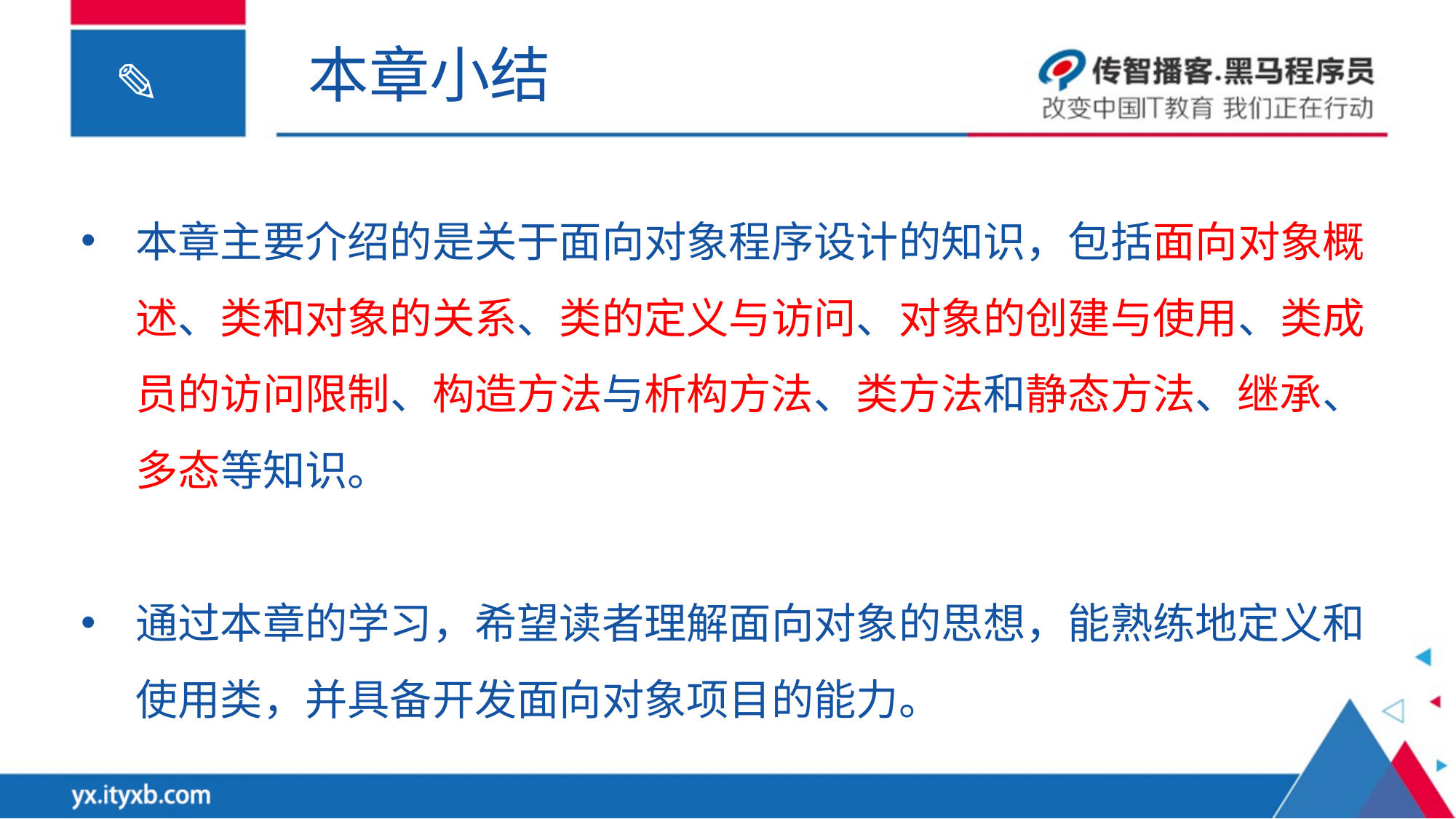

本章小结
本章主要介绍的是关于面向对象程序设计的知识，包括面向对象概述、类和对象的关系、类的定义与访问、对象的创建与使用、类成员的访问限制、构造方法与析构方法、类方法和静态方法、继承、多态等知识。

通过本章的学习，希望读者理解面向对象的思想，能熟练地定义和使用类，并具备开发面向对象项目的能力。